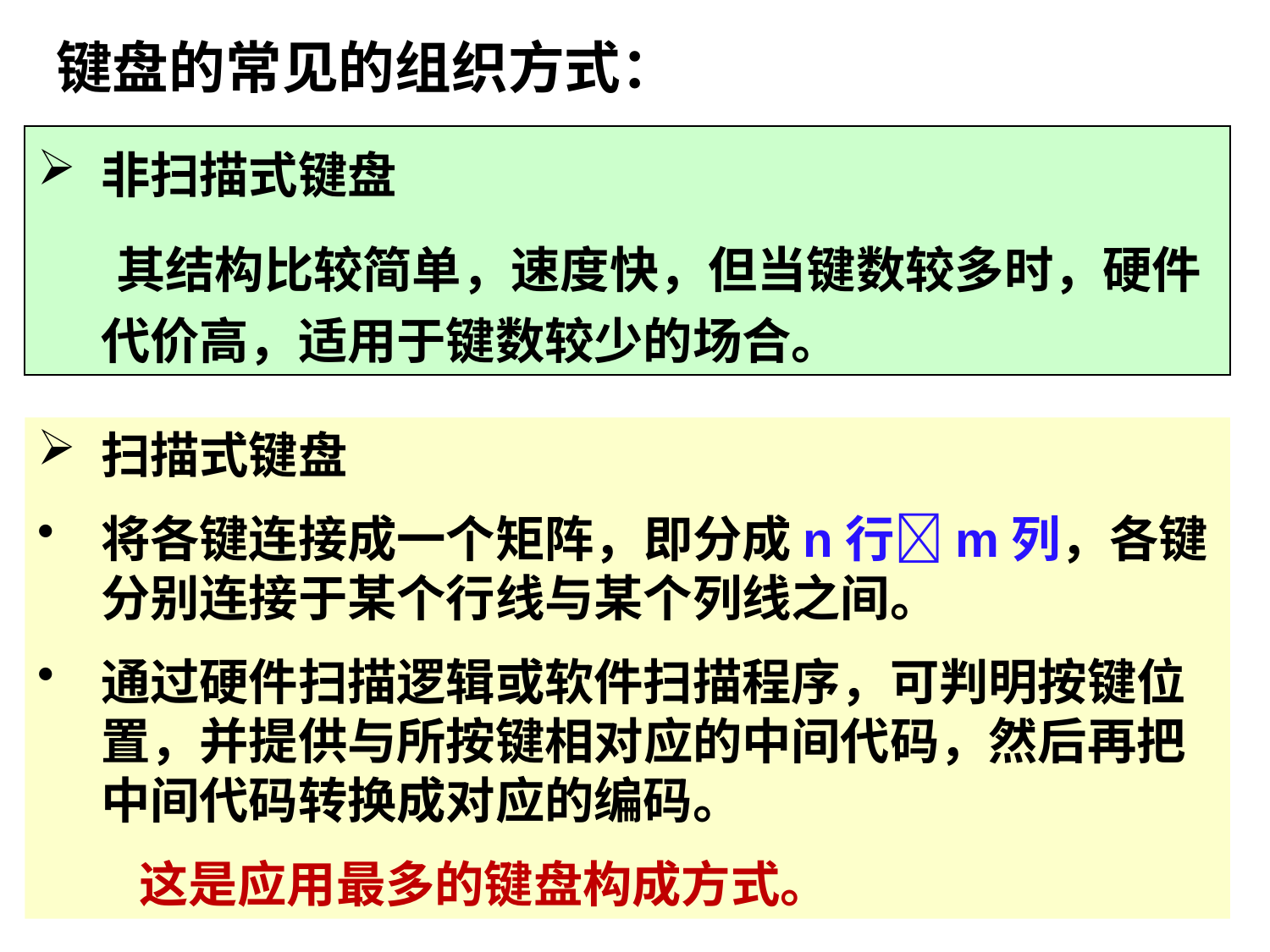

键盘的常见的组织方式：
非扫描式键盘
      其结构比较简单，速度快，但当键数较多时，硬件代价高，适用于键数较少的场合。
扫描式键盘
将各键连接成一个矩阵，即分成n行×m列，各键分别连接于某个行线与某个列线之间。
通过硬件扫描逻辑或软件扫描程序，可判明按键位置，并提供与所按键相对应的中间代码，然后再把中间代码转换成对应的编码。
        这是应用最多的键盘构成方式。
191